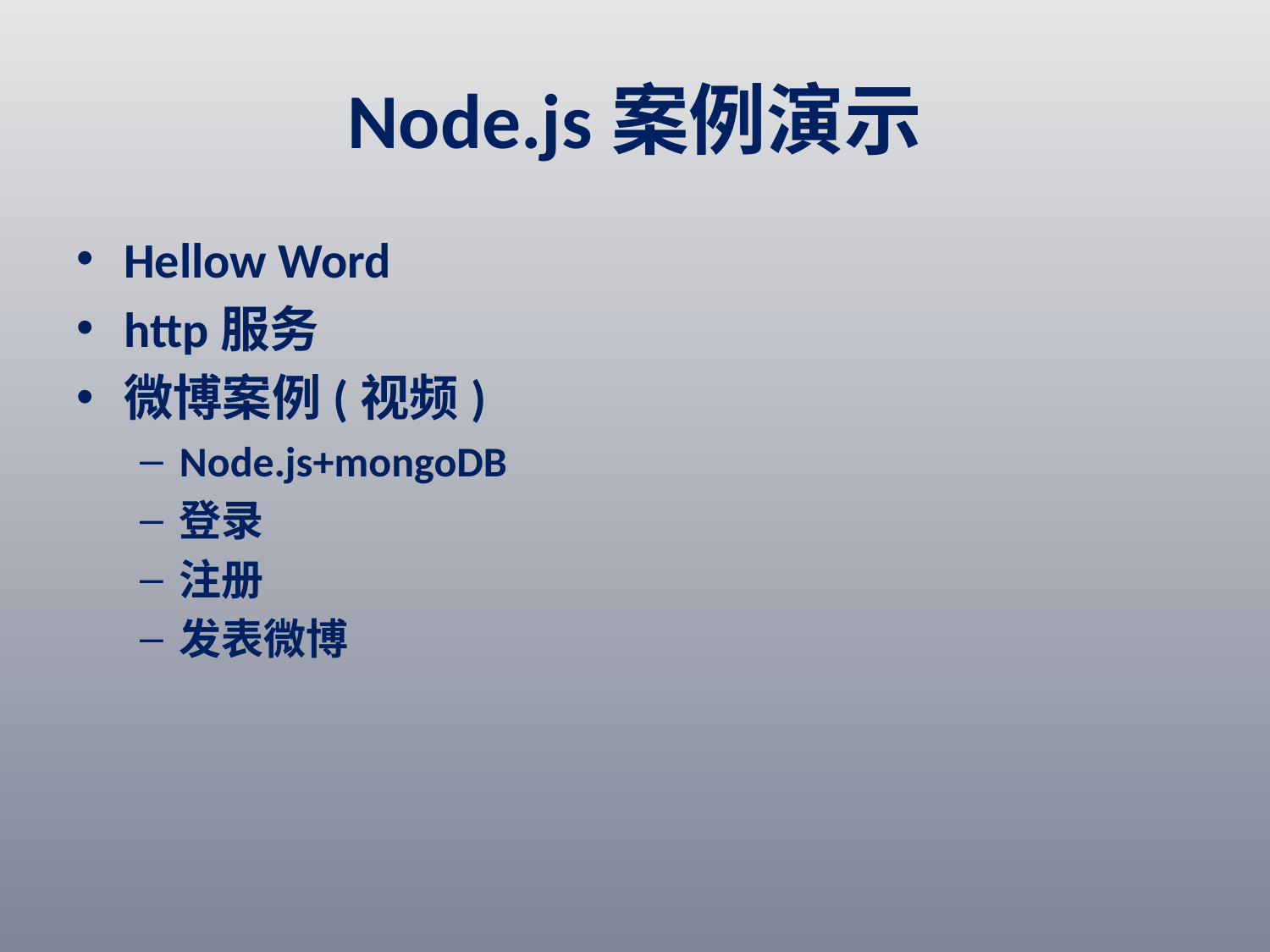

# Node.js案例演示
Hellow Word
http服务
微博案例(视频)
Node.js+mongoDB
登录
注册
发表微博